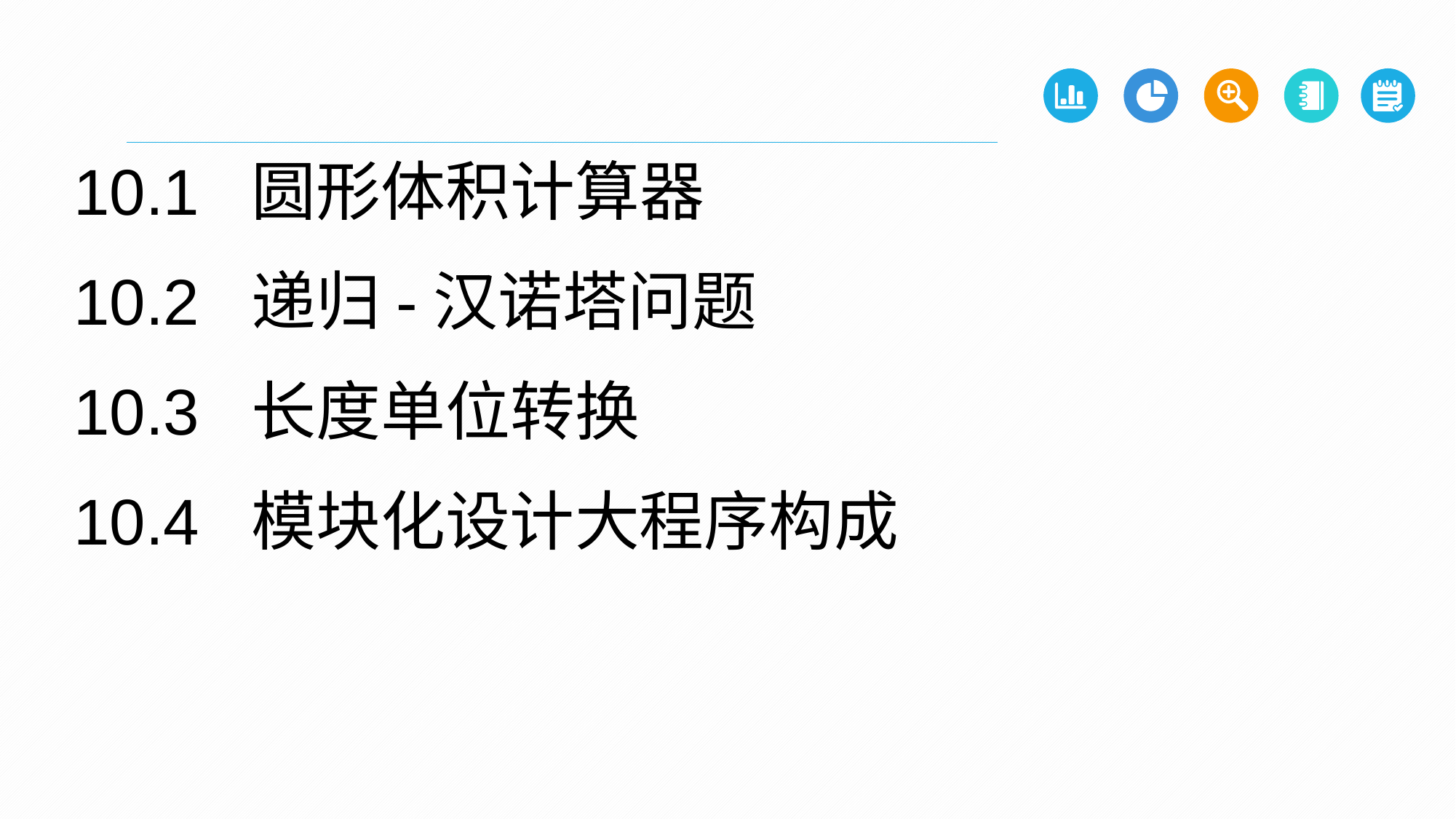

10.1  圆形体积计算器
10.2  递归-汉诺塔问题
10.3  长度单位转换
10.4  模块化设计大程序构成